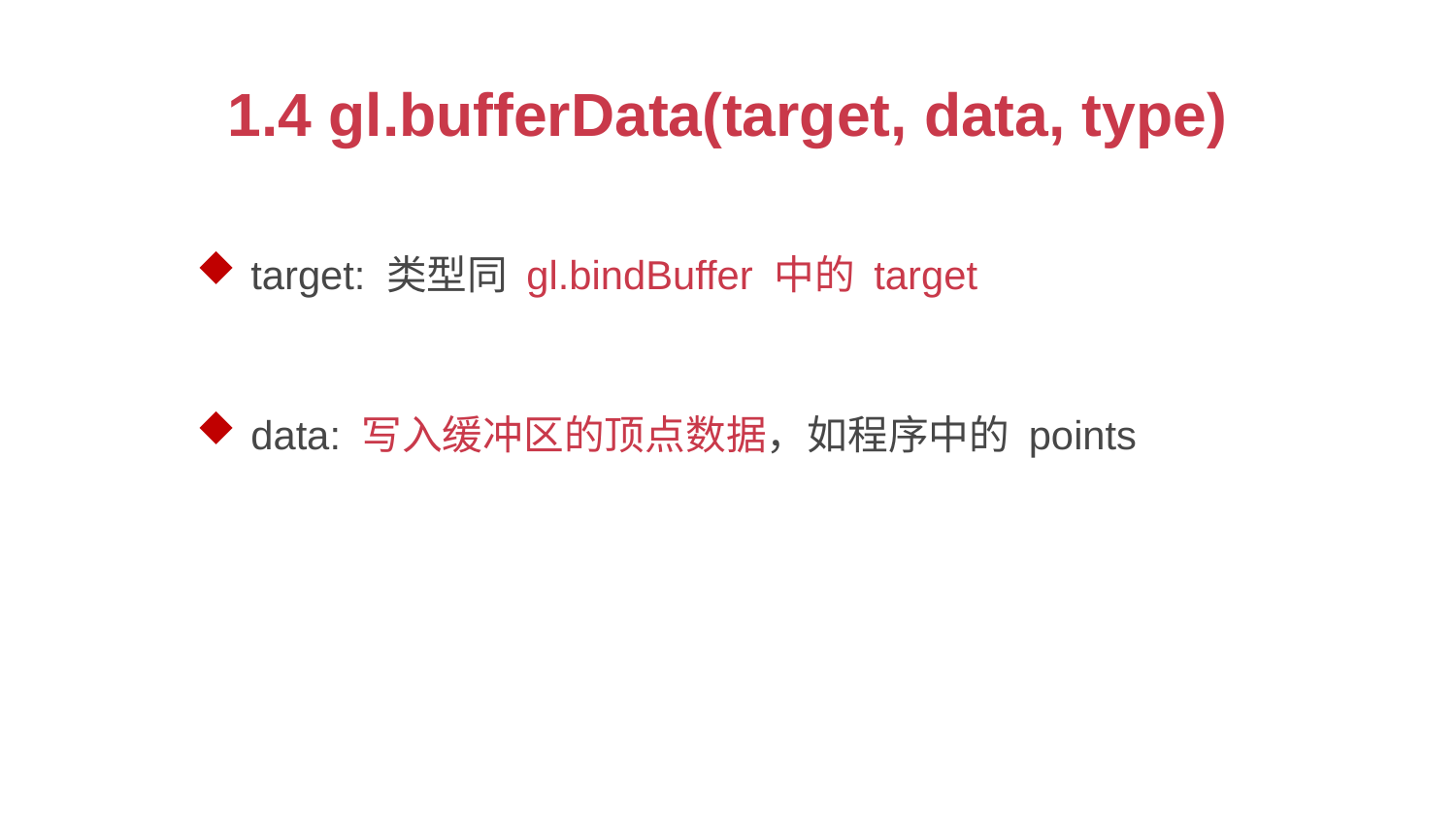

1.4 gl.bufferData(target, data, type)
target: 类型同 gl.bindBuffer 中的 target
data: 写⼊缓冲区的顶点数据，如程序中的 points